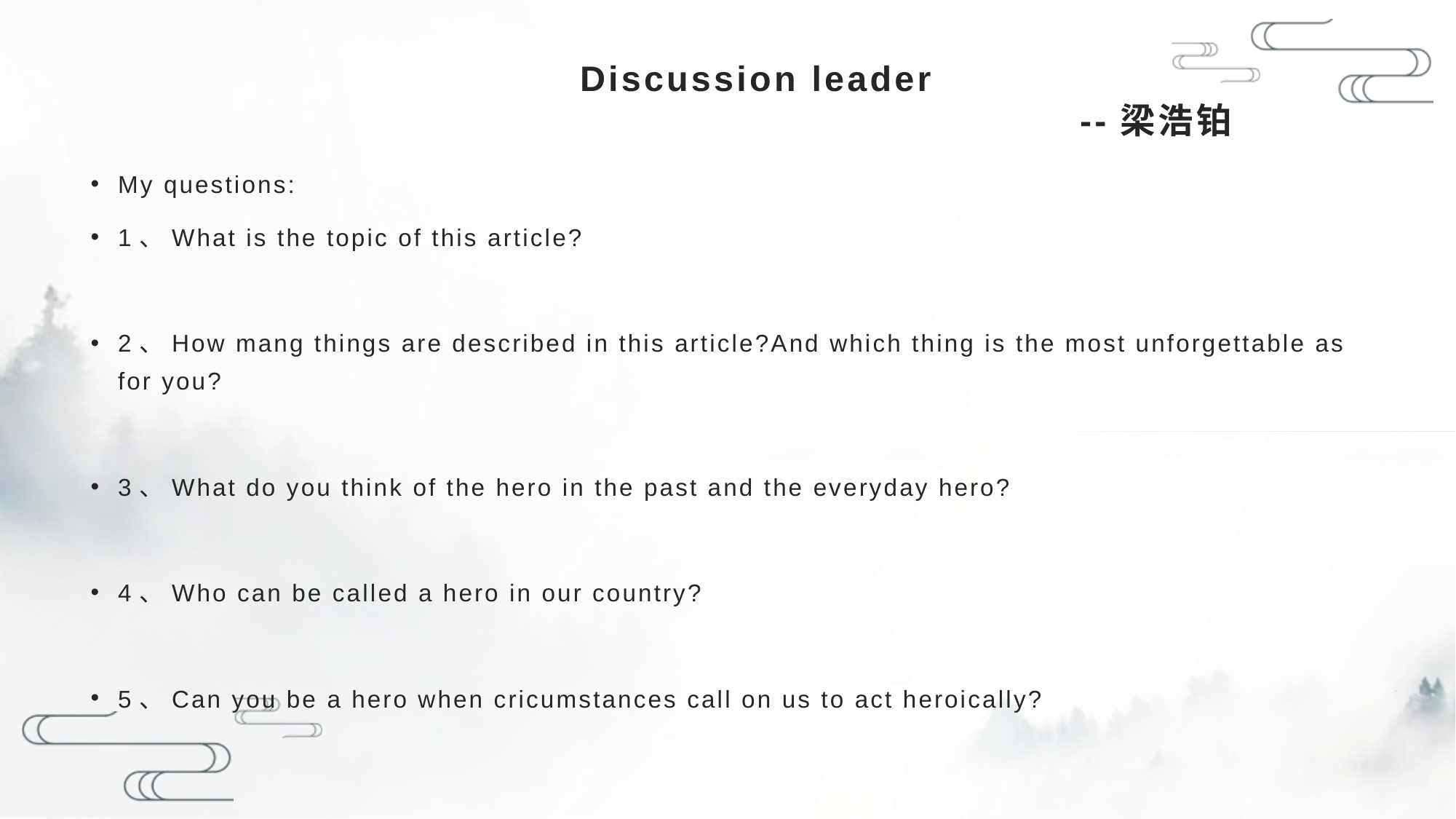

# Discussion leader --梁浩铂
My questions:
1、What is the topic of this article?

2、How mang things are described in this article?And which thing is the most unforgettable as for you?

3、What do you think of the hero in the past and the everyday hero?

4、Who can be called a hero in our country?

5、Can you be a hero when cricumstances call on us to act heroically?